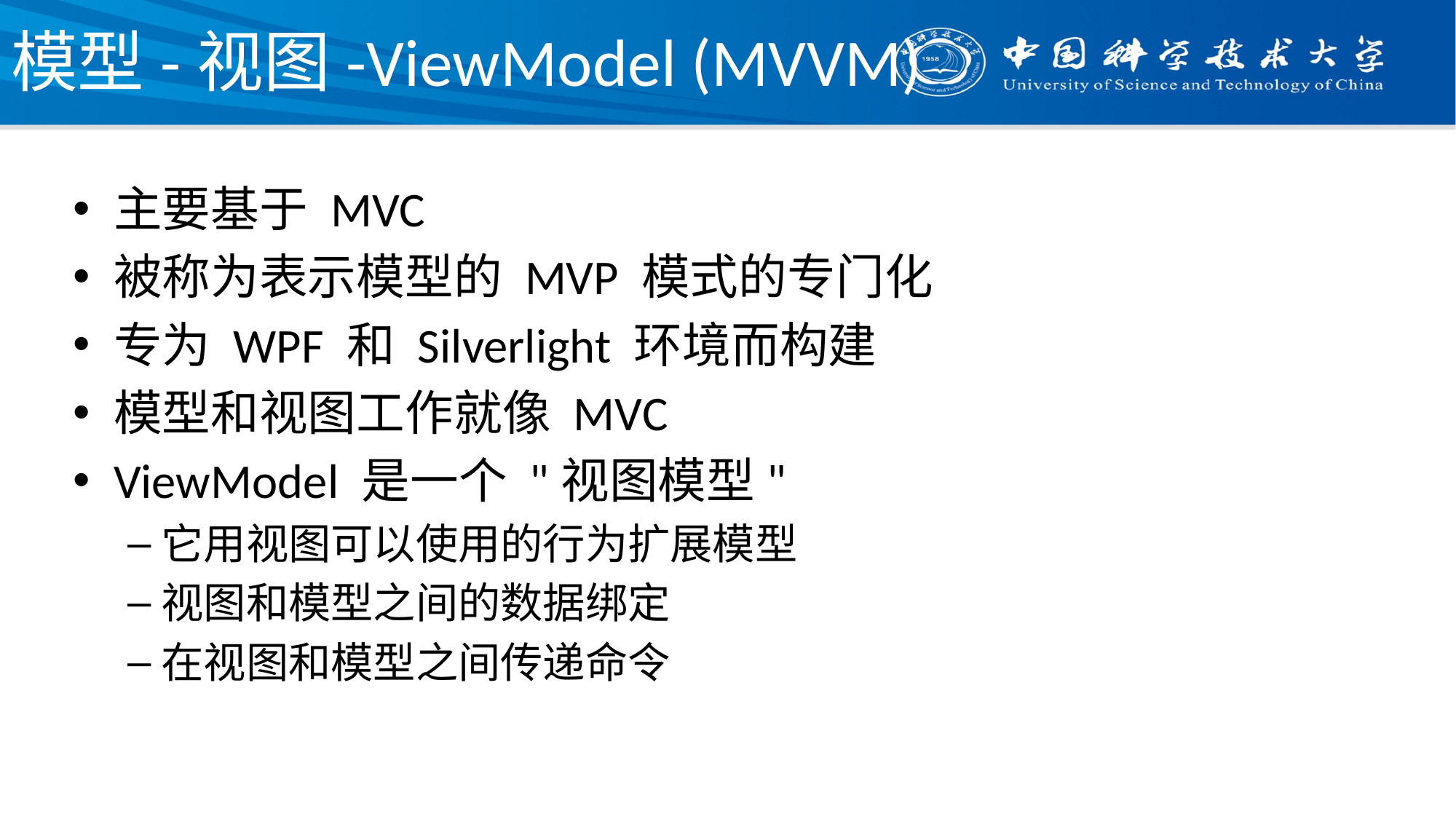

# 模型-视图-ViewModel (MVVM)
主要基于 MVC
被称为表示模型的 MVP 模式的专门化
专为 WPF 和 Silverlight 环境而构建
模型和视图工作就像 MVC
ViewModel 是一个 "视图模型"
它用视图可以使用的行为扩展模型
视图和模型之间的数据绑定
在视图和模型之间传递命令